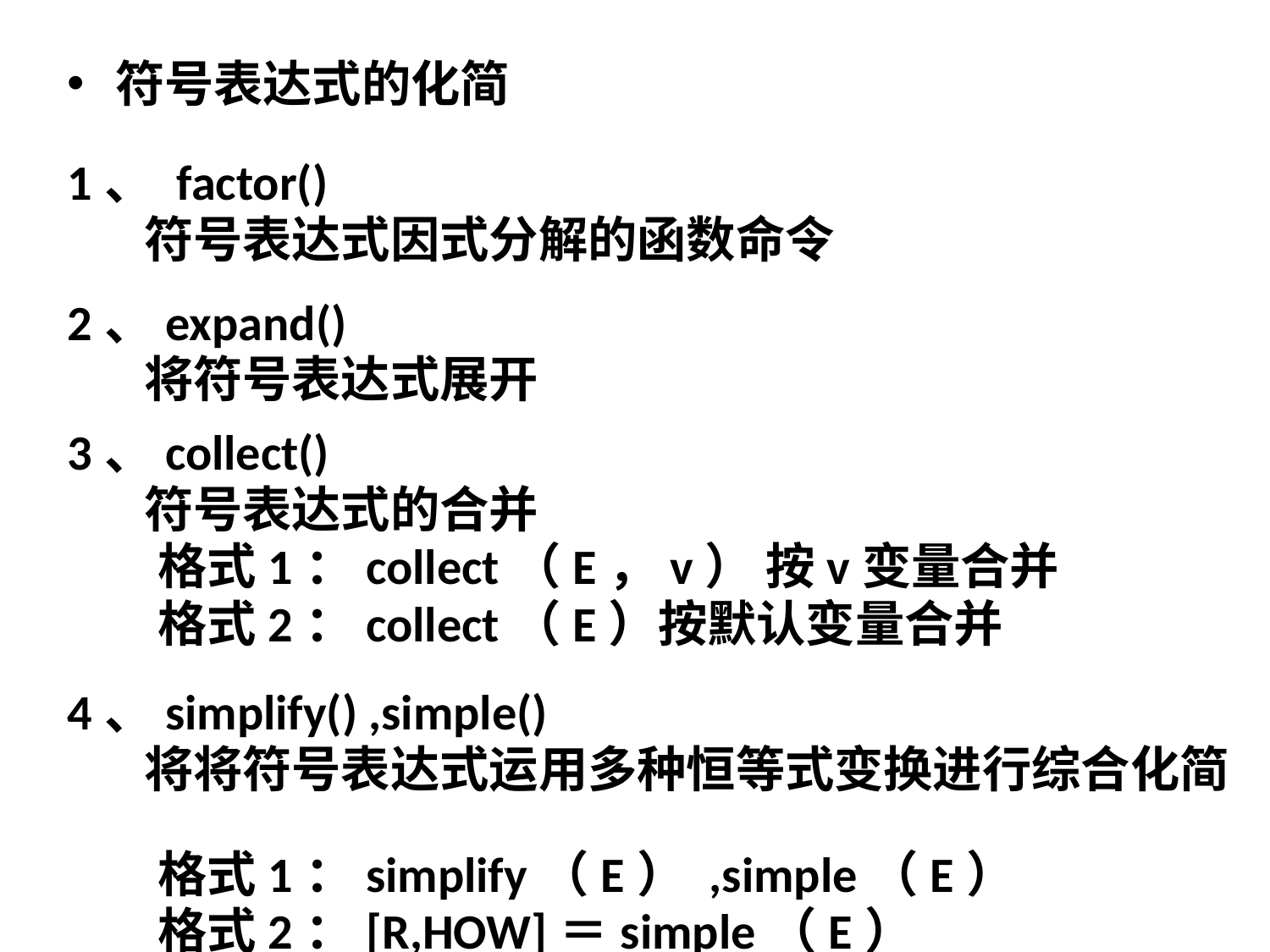

符号表达式的化简
1、 factor()
           符号表达式因式分解的函数命令
2、expand()
           将符号表达式展开
3、collect()
           符号表达式的合并
       格式1：collect（E，v） 按v变量合并
       格式2：collect（E）按默认变量合并
4、simplify() ,simple()
           将将符号表达式运用多种恒等式变换进行综合化简
       格式1：simplify（E） ,simple（E）
       格式2：[R,HOW]＝simple（E）